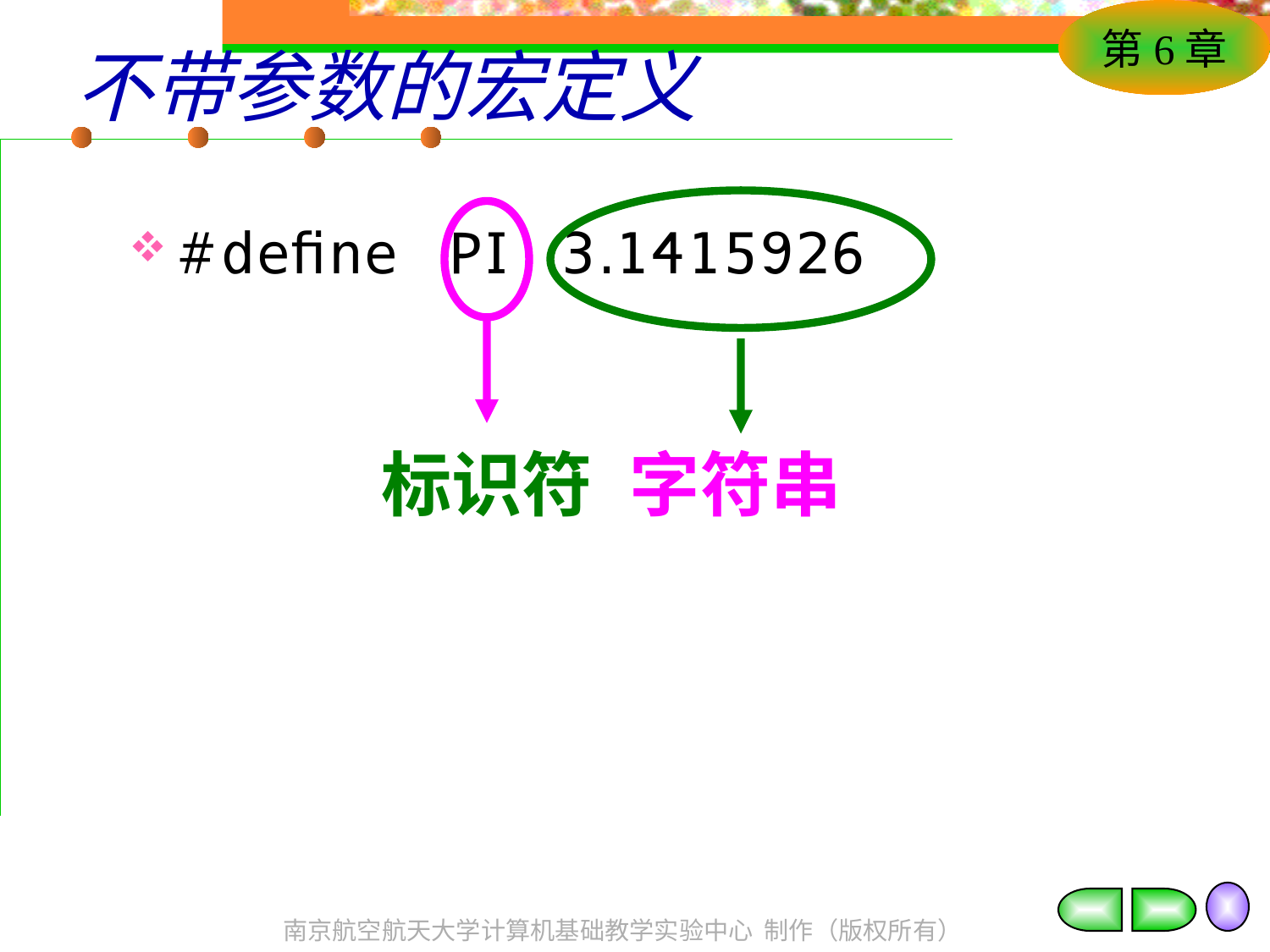

# 不带参数的宏定义

字符串

标识符
#define   PI   3.1415926